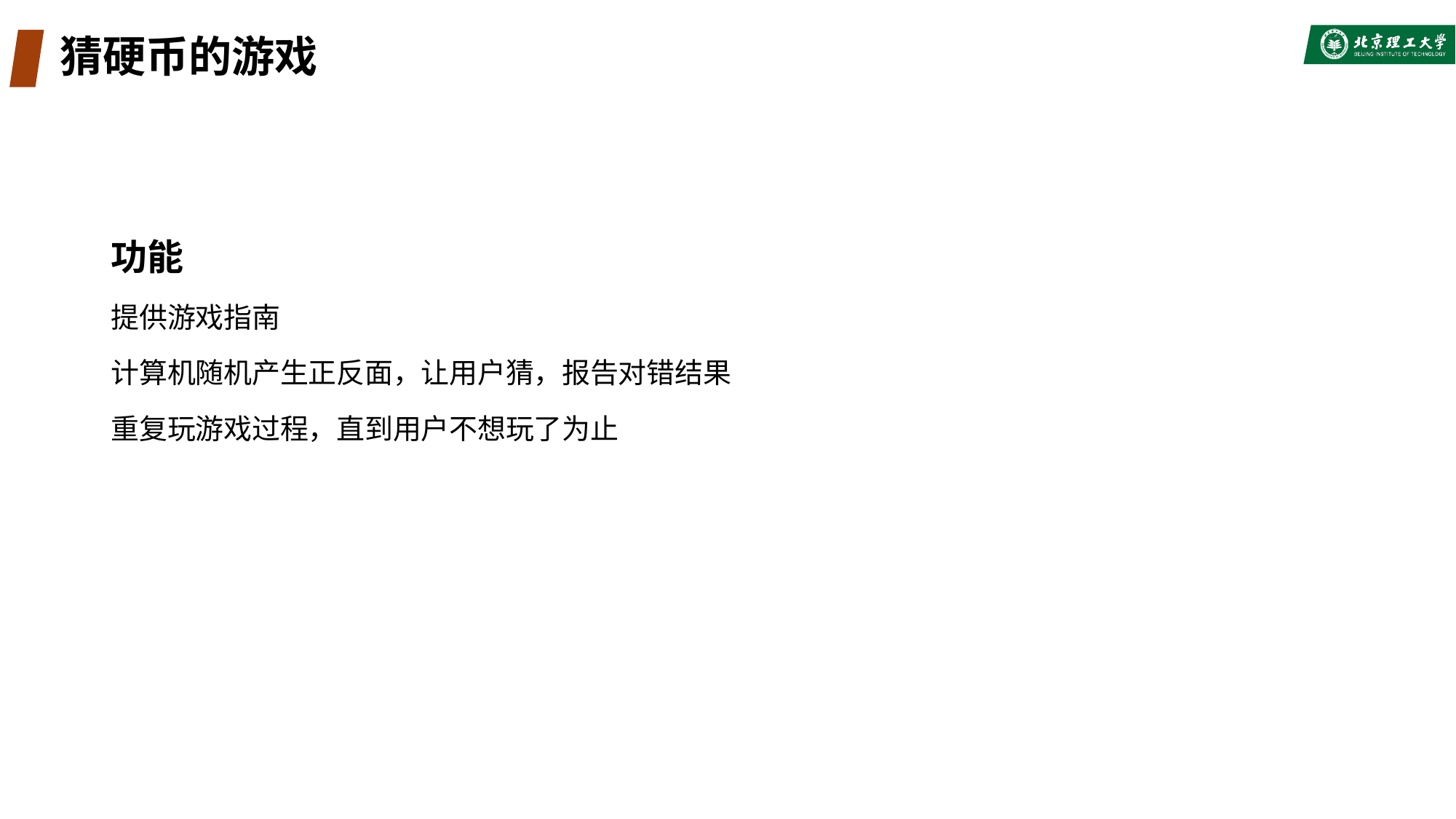

# 猜硬币的游戏
功能
提供游戏指南
计算机随机产生正反面，让用户猜，报告对错结果
重复玩游戏过程，直到用户不想玩了为止